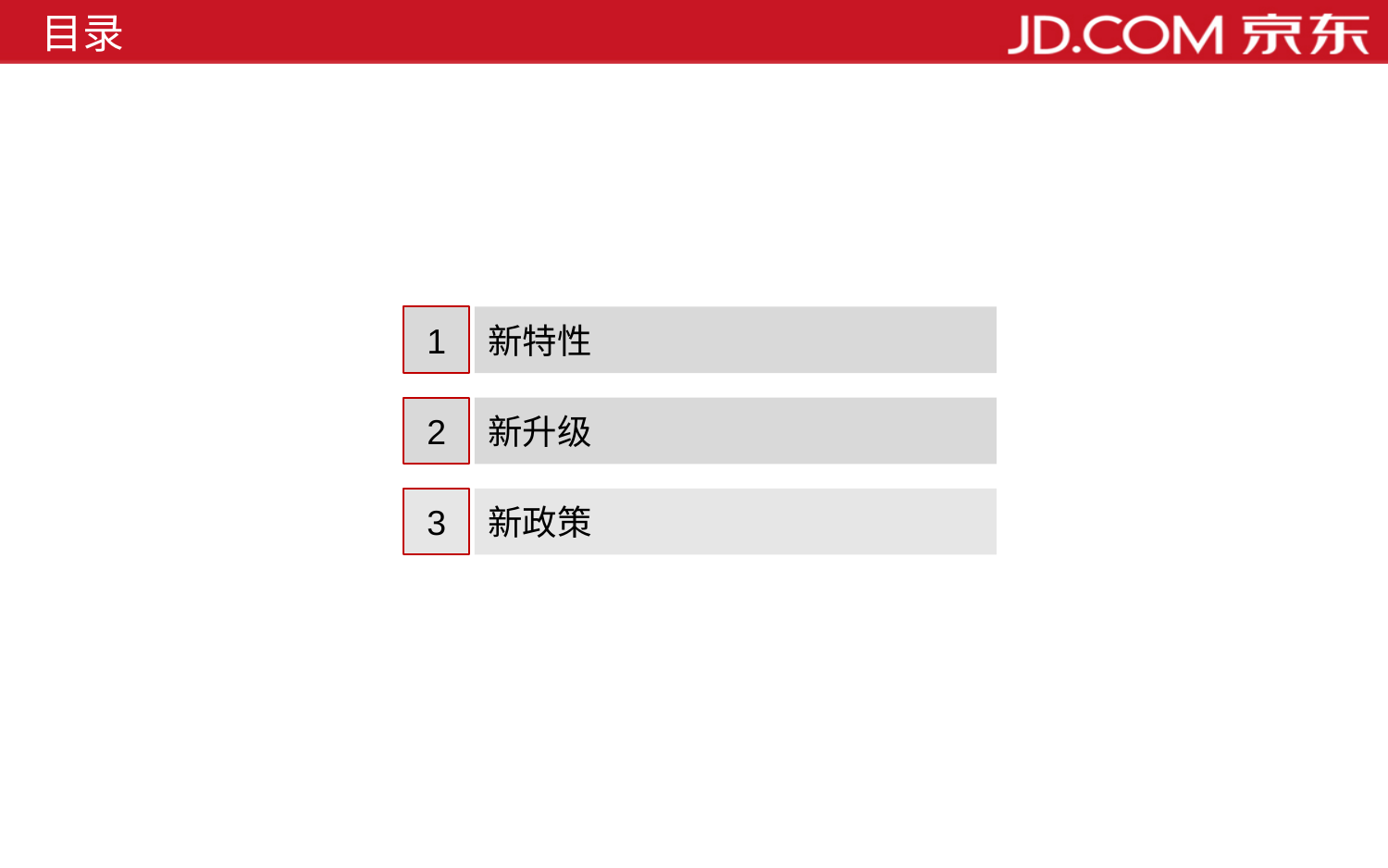

目录
1
新特性
2
新升级
3
新政策